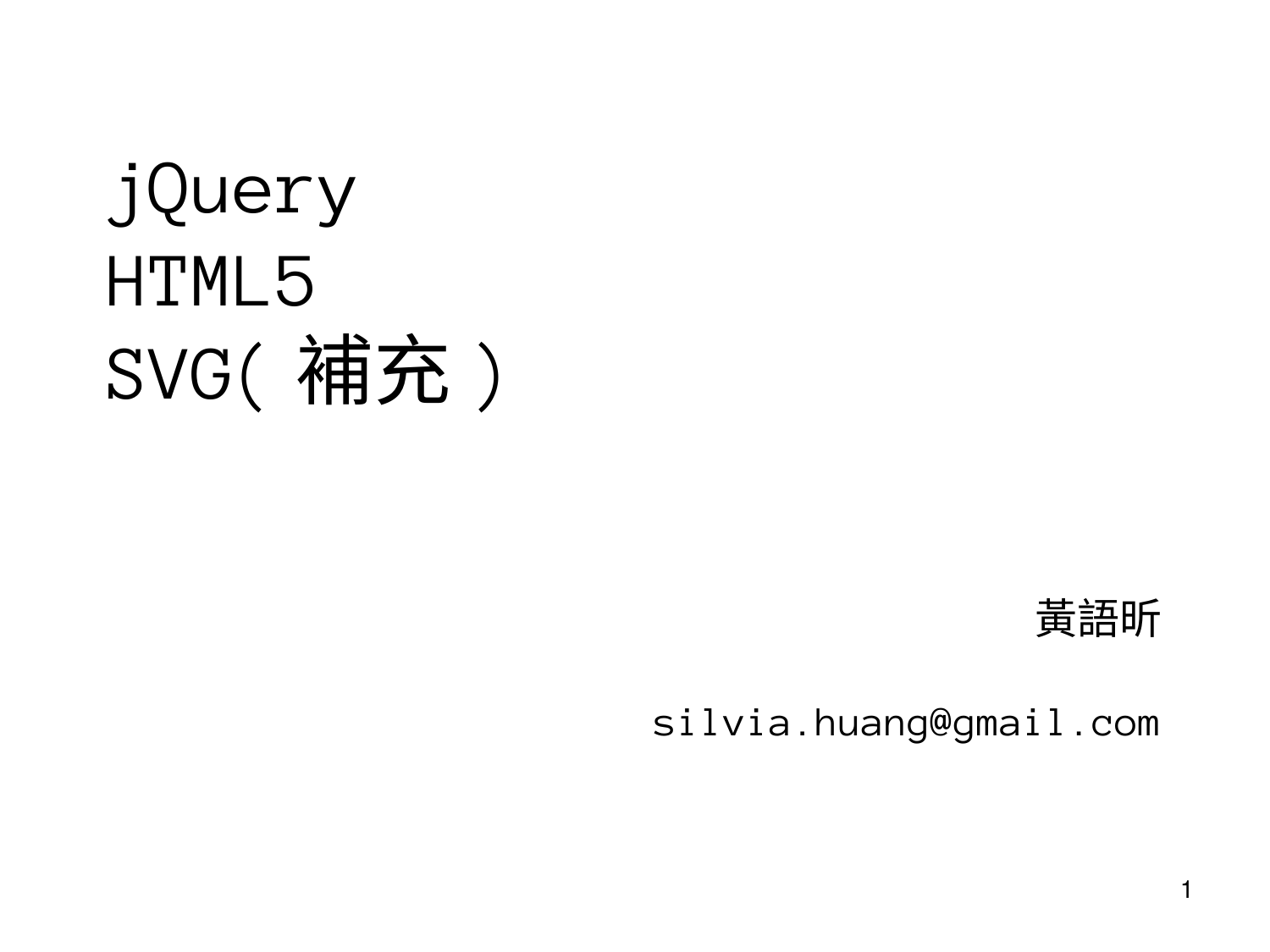

# jQuery HTML5 SVG(補充)
黃語昕
silvia.huang@gmail.com
1